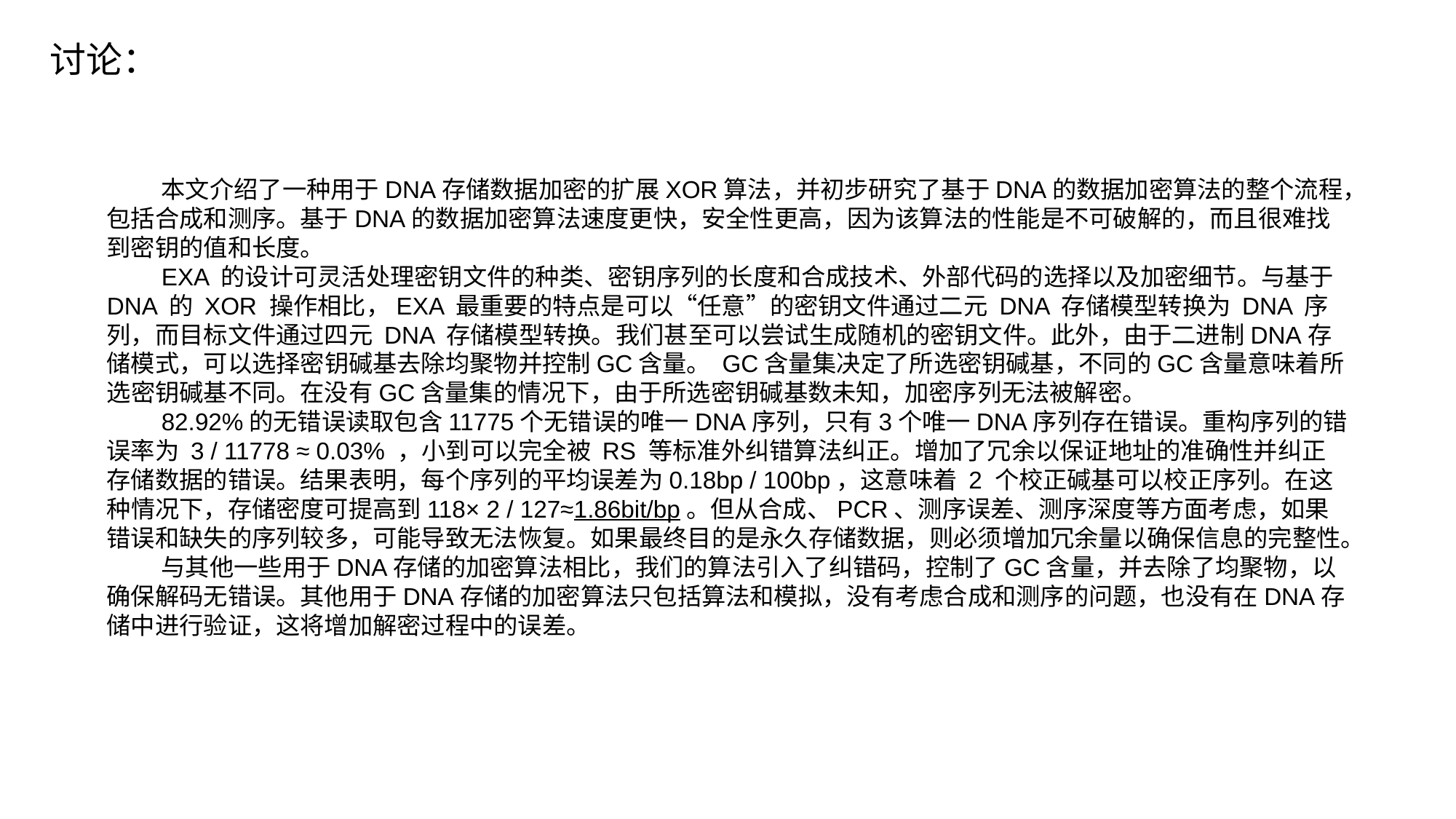

讨论：
本文介绍了一种用于DNA存储数据加密的扩展XOR算法，并初步研究了基于DNA的数据加密算法的整个流程，包括合成和测序。基于DNA的数据加密算法速度更快，安全性更高，因为该算法的性能是不可破解的，而且很难找到密钥的值和长度。
EXA 的设计可灵活处理密钥文件的种类、密钥序列的长度和合成技术、外部代码的选择以及加密细节。与基于 DNA 的 XOR 操作相比，EXA 最重要的特点是可以“任意”的密钥文件通过二元 DNA 存储模型转换为 DNA 序列，而目标文件通过四元 DNA 存储模型转换。我们甚至可以尝试生成随机的密钥文件。此外，由于二进制DNA存储模式，可以选择密钥碱基去除均聚物并控制GC含量。 GC含量集决定了所选密钥碱基，不同的GC含量意味着所选密钥碱基不同。在没有GC含量集的情况下，由于所选密钥碱基数未知，加密序列无法被解密。
82.92%的无错误读取包含11775个无错误的唯一DNA序列，只有3个唯一DNA序列存在错误。重构序列的错误率为 3 / 11778 ≈ 0.03% ，小到可以完全被 RS 等标准外纠错算法纠正。增加了冗余以保证地址的准确性并纠正存储数据的错误。结果表明，每个序列的平均误差为0.18bp / 100bp，这意味着 2 个校正碱基可以校正序列。在这种情况下，存储密度可提高到118× 2 / 127≈1.86bit/bp。但从合成、PCR、测序误差、测序深度等方面考虑，如果错误和缺失的序列较多，可能导致无法恢复。如果最终目的是永久存储数据，则必须增加冗余量以确保信息的完整性。
与其他一些用于DNA存储的加密算法相比，我们的算法引入了纠错码，控制了GC含量，并去除了均聚物，以确保解码无错误。其他用于DNA存储的加密算法只包括算法和模拟，没有考虑合成和测序的问题，也没有在DNA存储中进行验证，这将增加解密过程中的误差。